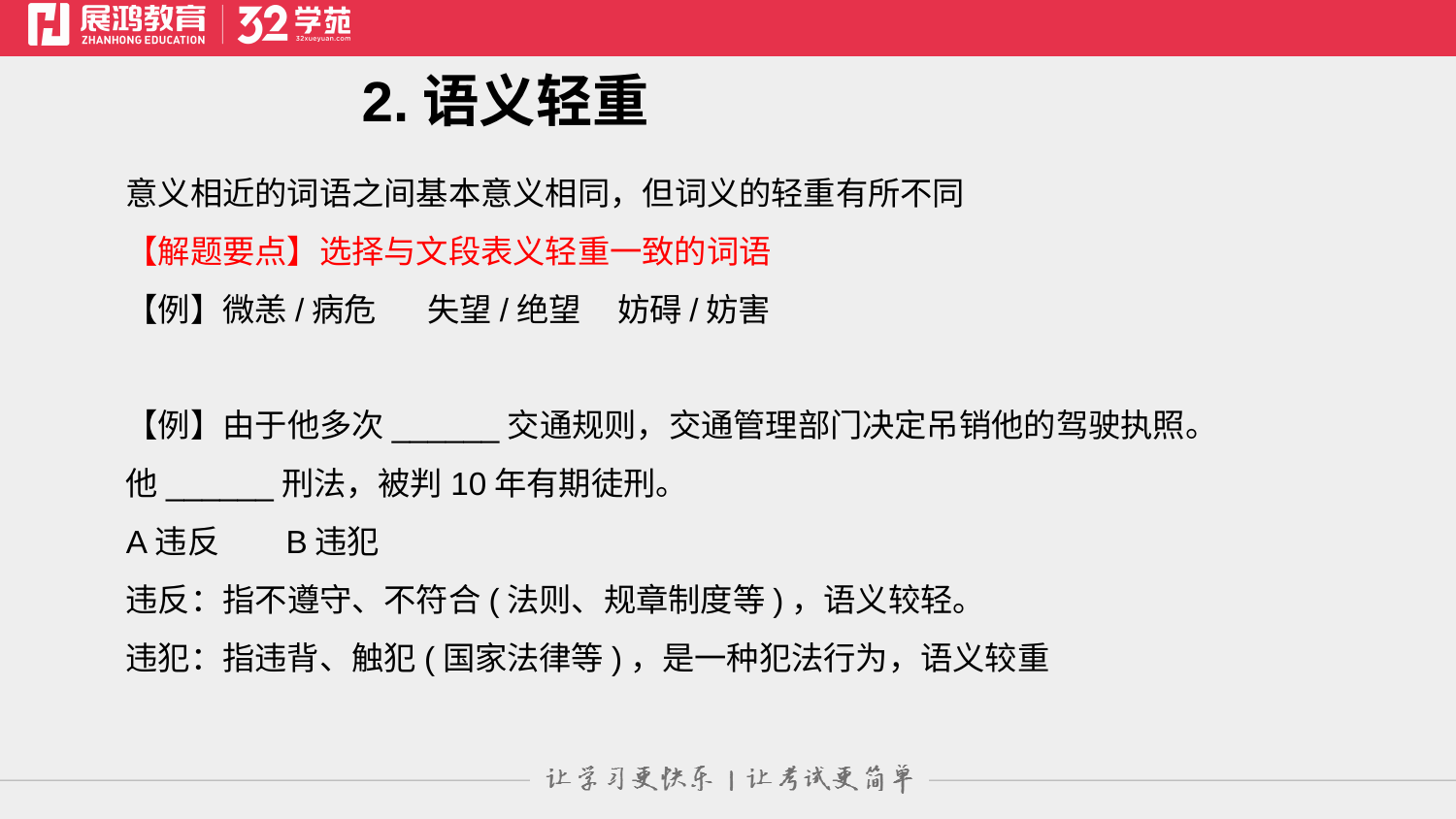

2.语义轻重
意义相近的词语之间基本意义相同，但词义的轻重有所不同
【解题要点】选择与文段表义轻重一致的词语
【例】微恙/病危       失望/绝望     妨碍/妨害

【例】由于他多次______交通规则，交通管理部门决定吊销他的驾驶执照。
他______刑法，被判10年有期徒刑。
A违反        B违犯
违反：指不遵守、不符合(法则、规章制度等)，语义较轻。
违犯：指违背、触犯(国家法律等)，是一种犯法行为，语义较重